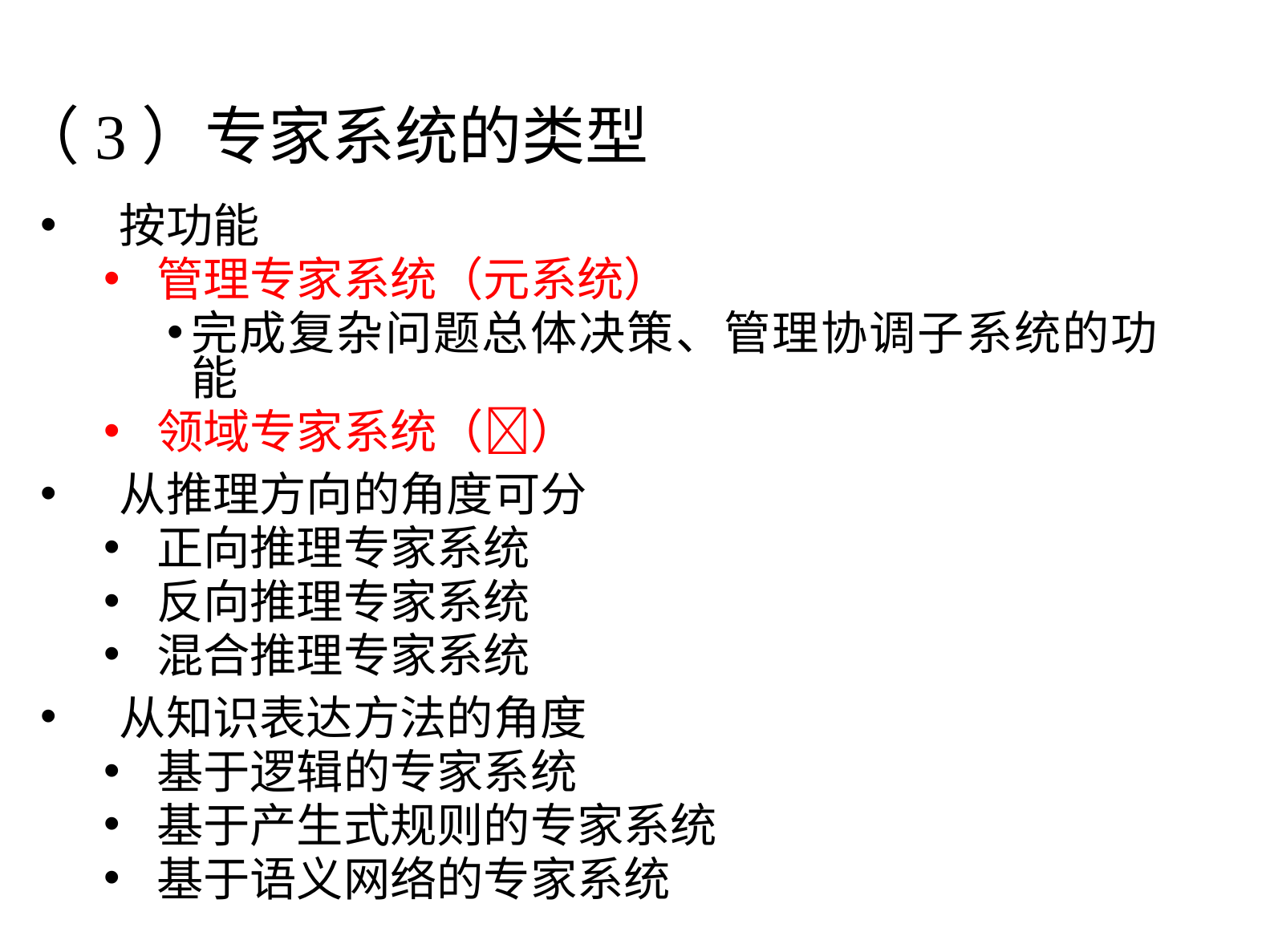

（3）专家系统的类型
按功能
管理专家系统（元系统）
完成复杂问题总体决策、管理协调子系统的功能
领域专家系统（⇓）
从推理方向的角度可分
正向推理专家系统
反向推理专家系统
混合推理专家系统
从知识表达方法的角度
基于逻辑的专家系统
基于产生式规则的专家系统
基于语义网络的专家系统